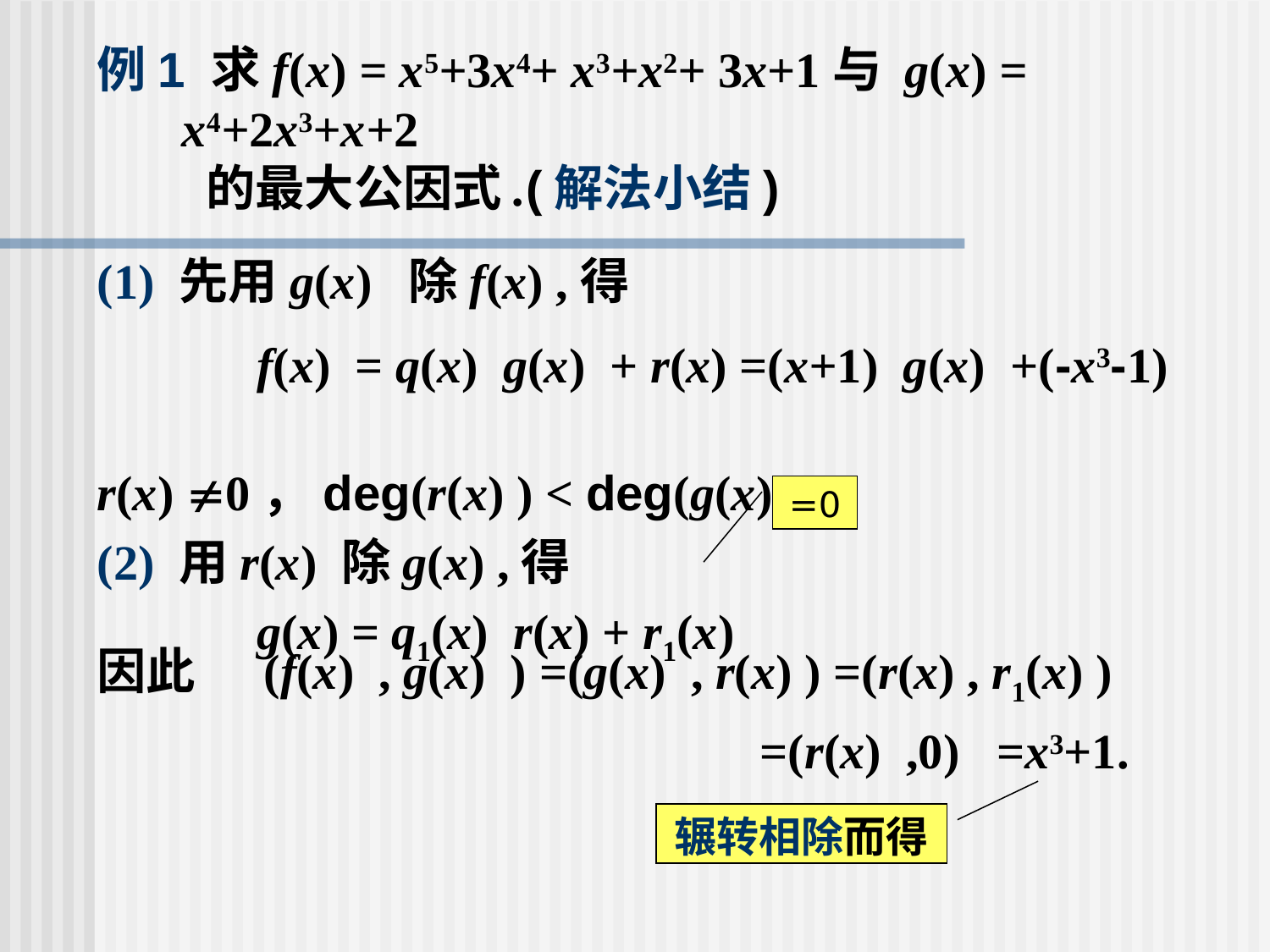

# 例1 求f(x) = x5+3x4+ x3+x2+ 3x+1与 g(x) = x4+2x3+x+2 的最大公因式.(解法小结)
(1) 先用g(x)  除f(x) ,得
             f(x)  = q(x)  g(x)  + r(x) =(x+1)  g(x)  +(-x3-1)
r(x) ≠0，deg(r(x) ) < deg(g(x) )
(2) 用r(x) 除g(x) ,得
             g(x) = q1(x)  r(x) + r1(x)
=0
因此     (f(x)  , g(x)  ) =(g(x)  , r(x) ) =(r(x) , r1(x) )
                                                      =(r(x)  ,0)   =x3+1.
辗转相除而得